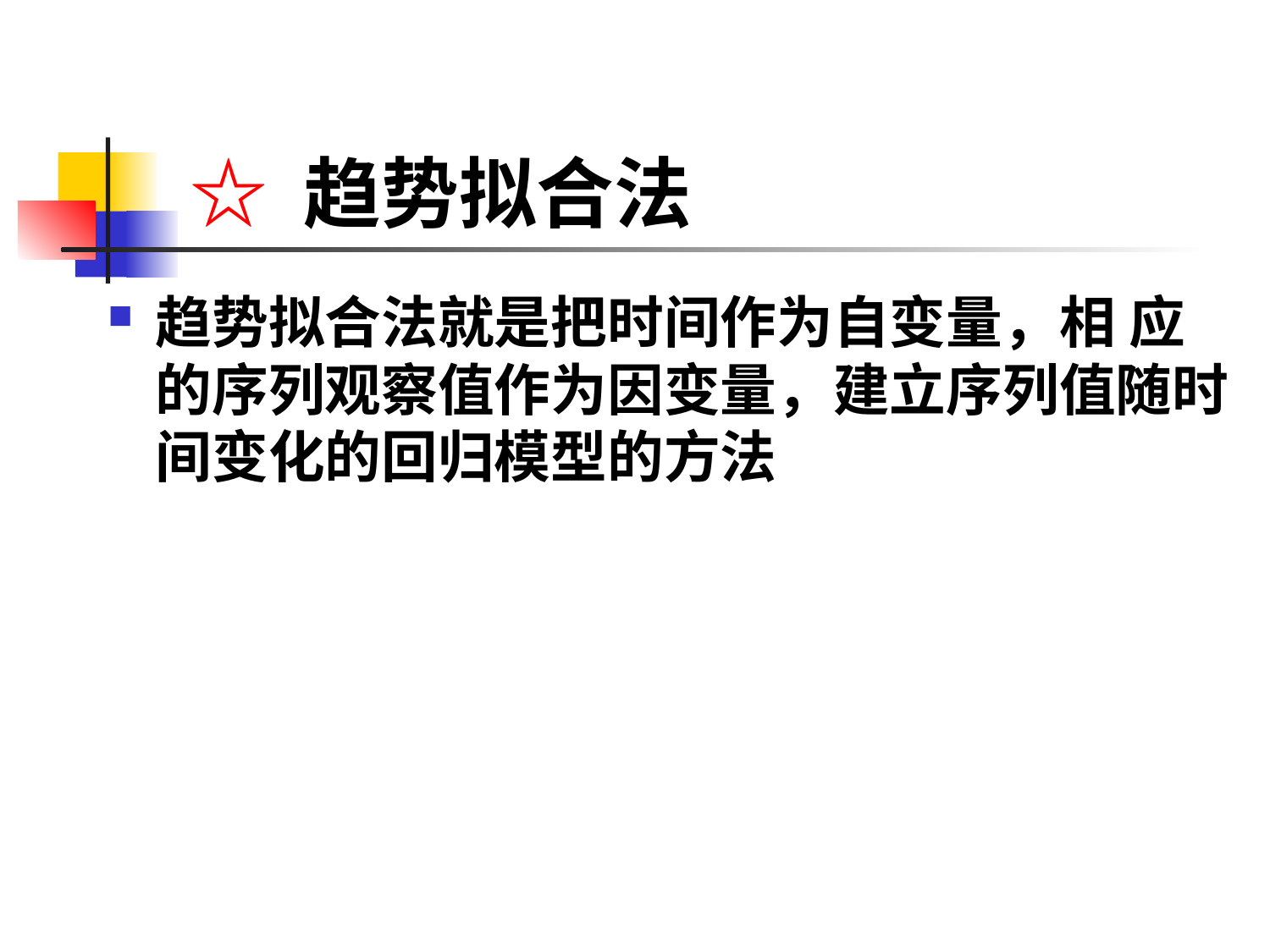

# ☆ 趋势拟合法
趋势拟合法就是把时间作为自变量，相 应的序列观察值作为因变量，建立序列值随时间变化的回归模型的方法